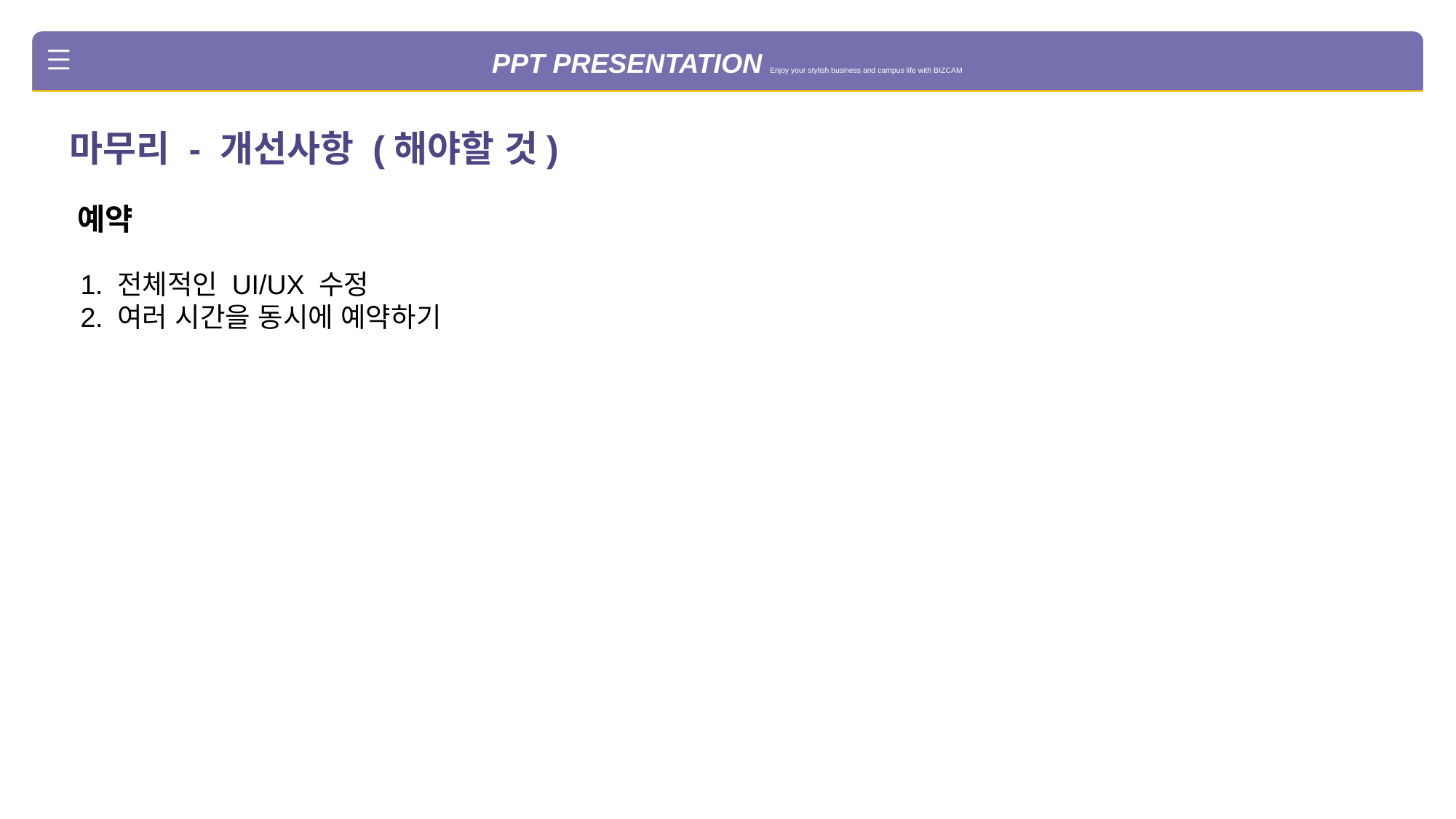

PPT PRESENTATION Enjoy your stylish business and campus life with BIZCAM

마무리 - 개선사항 (해야할 것)
예약
1. 전체적인 UI/UX 수정
2. 여러 시간을 동시에 예약하기